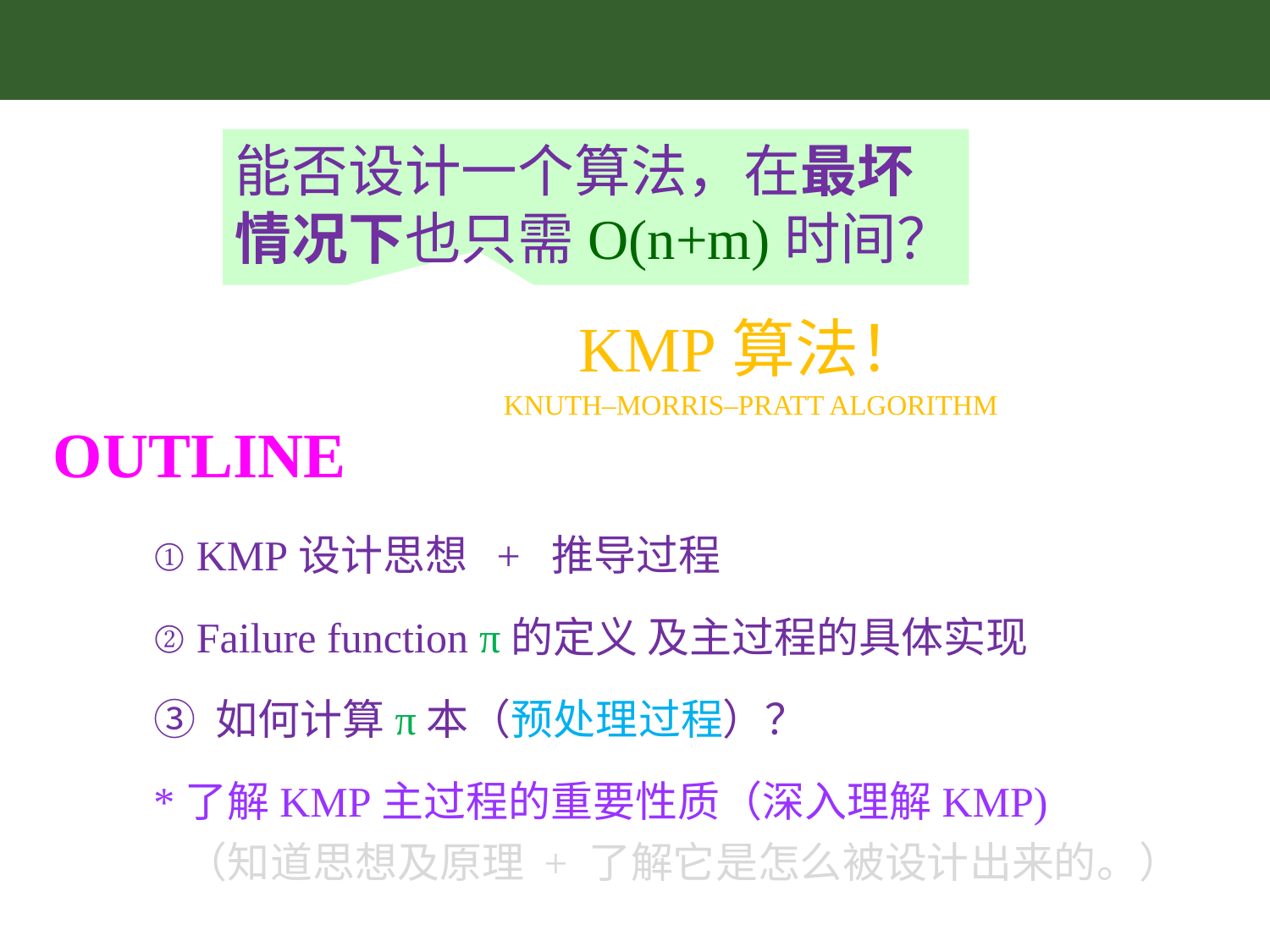

能否设计一个算法，在最坏情况下也只需O(n+m)时间？
KMP算法！
Knuth–Morris–Pratt algorithm
Outline
① KMP设计思想  +  推导过程
② Failure function π的定义 及主过程的具体实现
③ 如何计算π本（预处理过程）？
*了解KMP主过程的重要性质（深入理解KMP)
（知道思想及原理 + 了解它是怎么被设计出来的。）